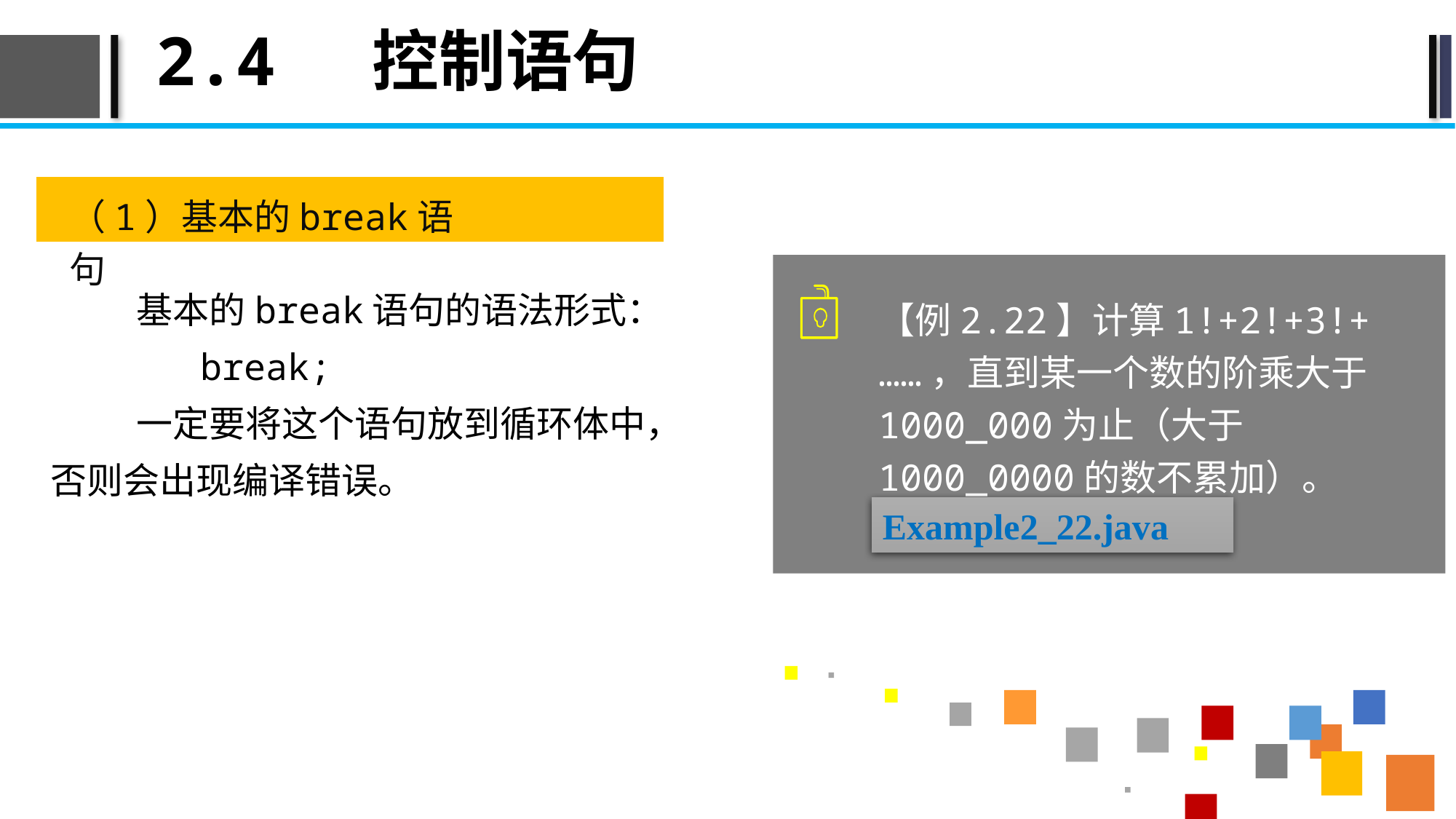

# 2.4  控制语句

（1）基本的break语句

基本的break语句的语法形式：
break;
一定要将这个语句放到循环体中，否则会出现编译错误。
【例2.22】计算1!+2!+3!+……，直到某一个数的阶乘大于1000_000为止（大于1000_0000的数不累加）。

Example2_22.java